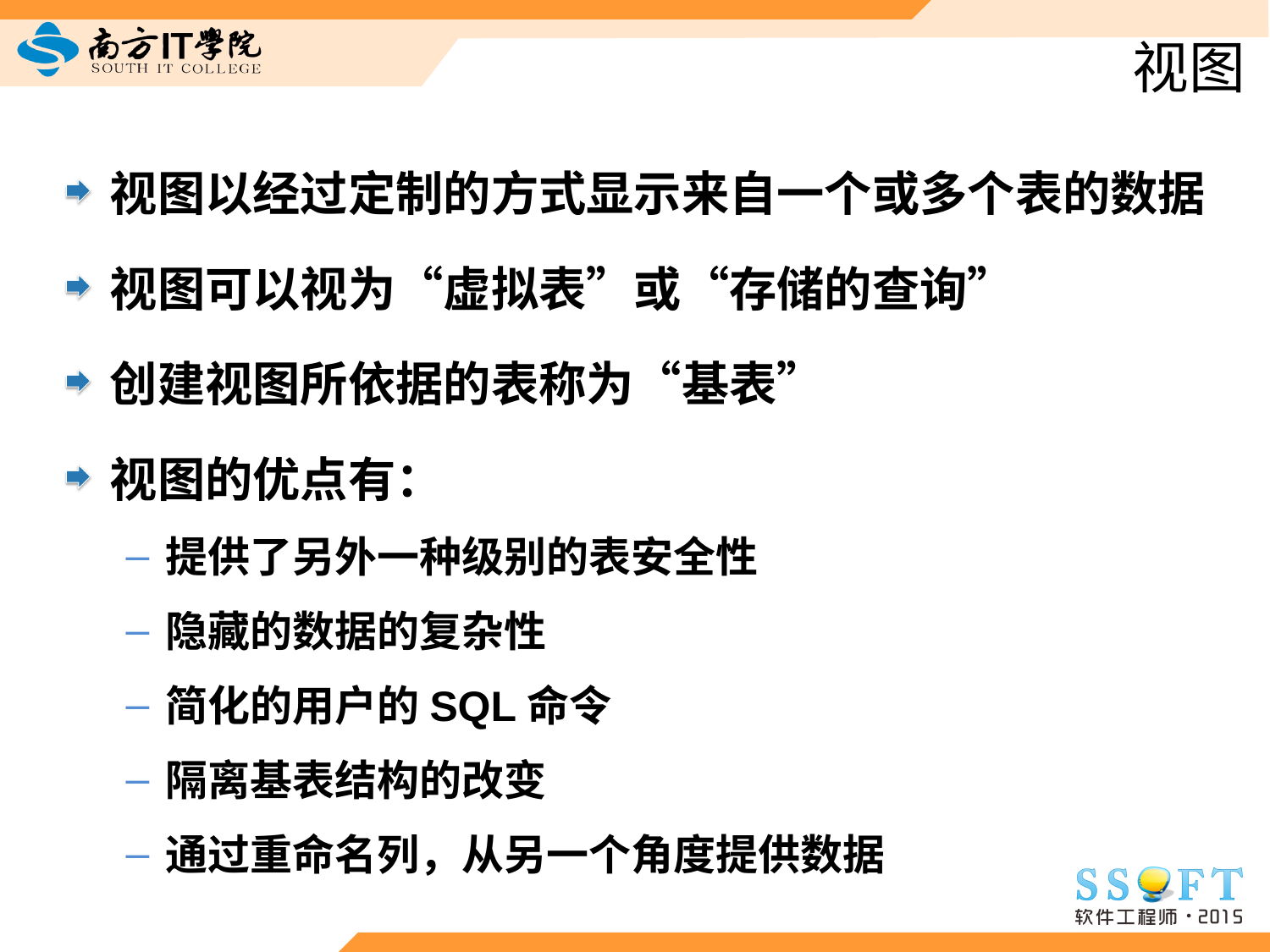

# 视图
视图以经过定制的方式显示来自一个或多个表的数据
视图可以视为“虚拟表”或“存储的查询”
创建视图所依据的表称为“基表”
视图的优点有：
提供了另外一种级别的表安全性
隐藏的数据的复杂性
简化的用户的SQL命令
隔离基表结构的改变
通过重命名列，从另一个角度提供数据